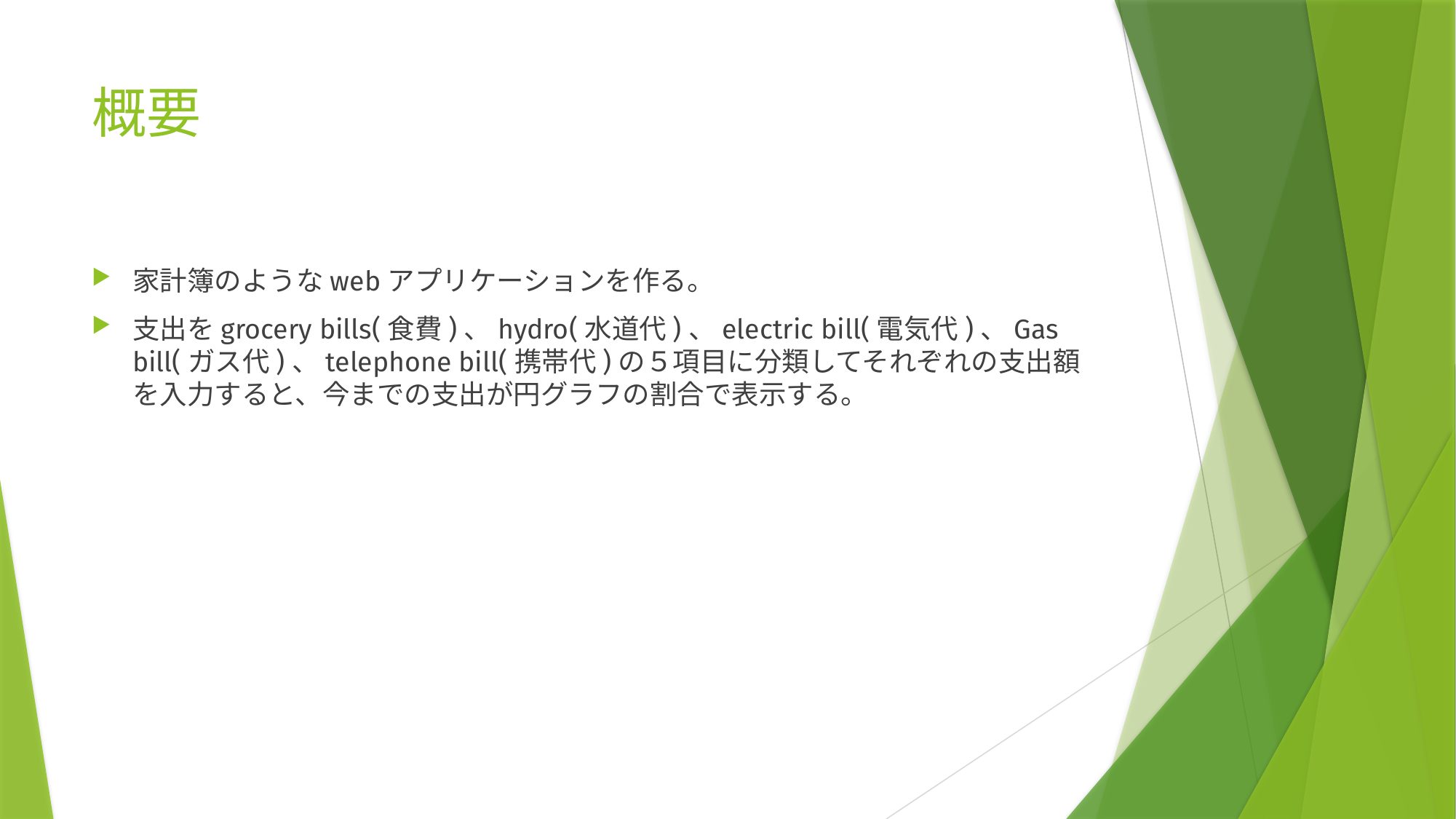

# 概要
家計簿のようなwebアプリケーションを作る。
支出をgrocery bills(食費)、hydro(水道代)、electric bill(電気代)、Gas bill(ガス代)、telephone bill(携帯代)の５項目に分類してそれぞれの支出額を入力すると、今までの支出が円グラフの割合で表示する。